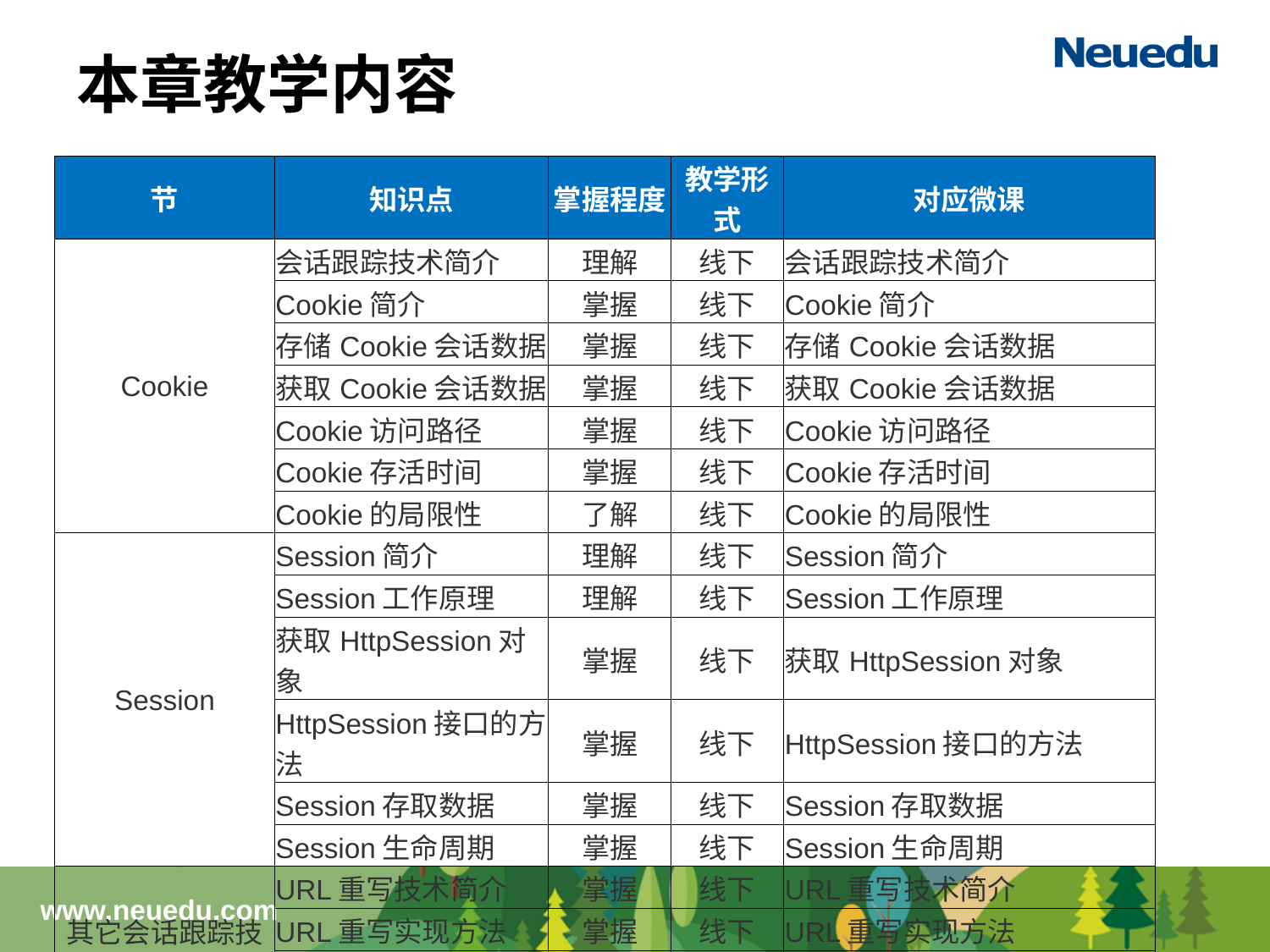

# 本章教学内容
| 节 | 知识点 | 掌握程度 | 教学形式 | 对应微课 |
| --- | --- | --- | --- | --- |
| Cookie | 会话跟踪技术简介 | 理解 | 线下 | 会话跟踪技术简介 |
|  | Cookie简介 | 掌握 | 线下 | Cookie简介 |
|  | 存储Cookie会话数据 | 掌握 | 线下 | 存储Cookie会话数据 |
|  | 获取Cookie会话数据 | 掌握 | 线下 | 获取Cookie会话数据 |
|  | Cookie访问路径 | 掌握 | 线下 | Cookie访问路径 |
|  | Cookie存活时间 | 掌握 | 线下 | Cookie存活时间 |
|  | Cookie的局限性 | 了解 | 线下 | Cookie的局限性 |
| Session | Session简介 | 理解 | 线下 | Session简介 |
|  | Session工作原理 | 理解 | 线下 | Session工作原理 |
|  | 获取HttpSession对象 | 掌握 | 线下 | 获取HttpSession对象 |
|  | HttpSession接口的方法 | 掌握 | 线下 | HttpSession接口的方法 |
|  | Session存取数据 | 掌握 | 线下 | Session存取数据 |
|  | Session生命周期 | 掌握 | 线下 | Session生命周期 |
| 其它会话跟踪技术 | URL重写技术简介 | 掌握 | 线下 | URL重写技术简介 |
|  | URL重写实现方法 | 掌握 | 线下 | URL重写实现方法 |
|  | URL重写注意事项 | 掌握 | 线下 | URL重写注意事项 |
|  | 隐藏表单域 | 掌握 | 线下 | 隐藏表单域 |